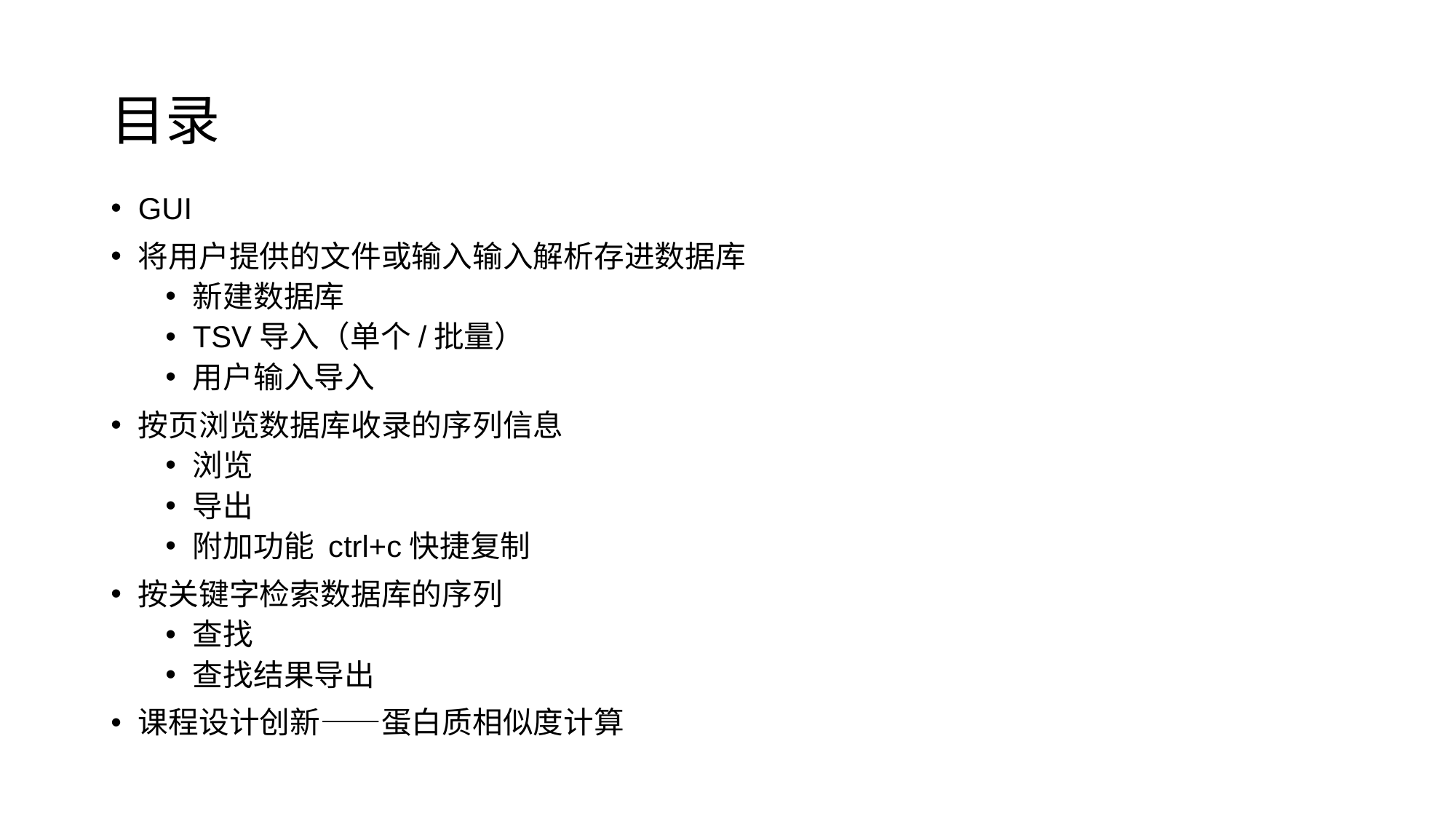

# 目录
GUI
将用户提供的文件或输入输入解析存进数据库
新建数据库
TSV导入（单个/批量）
用户输入导入
按页浏览数据库收录的序列信息
浏览
导出
附加功能 ctrl+c快捷复制
按关键字检索数据库的序列
查找
查找结果导出
课程设计创新——蛋白质相似度计算